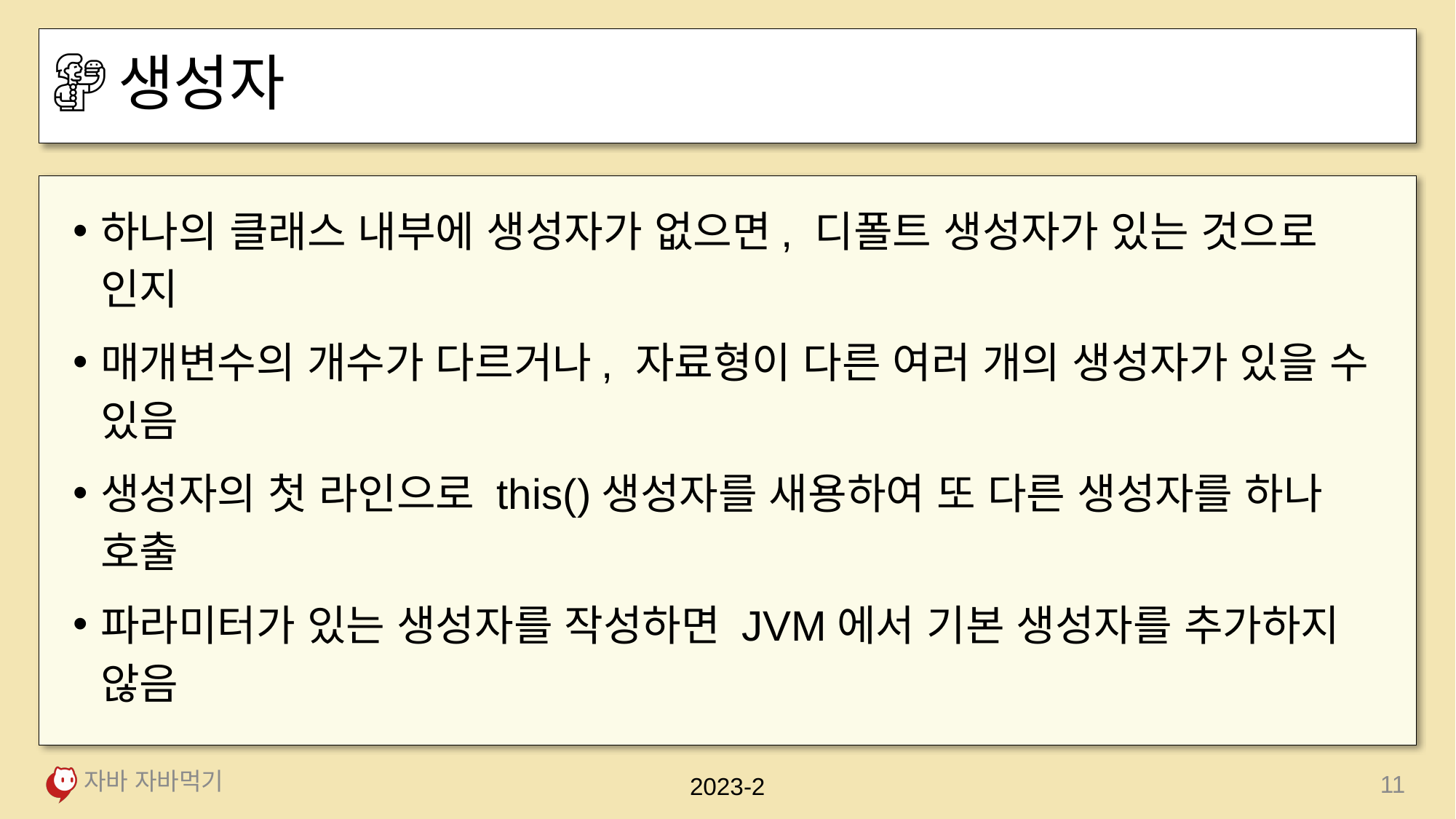

# 생성자
하나의 클래스 내부에 생성자가 없으면, 디폴트 생성자가 있는 것으로 인지
매개변수의 개수가 다르거나, 자료형이 다른 여러 개의 생성자가 있을 수 있음
생성자의 첫 라인으로 this()생성자를 새용하여 또 다른 생성자를 하나 호출
파라미터가 있는 생성자를 작성하면 JVM에서 기본 생성자를 추가하지 않음

자바 자바먹기
11